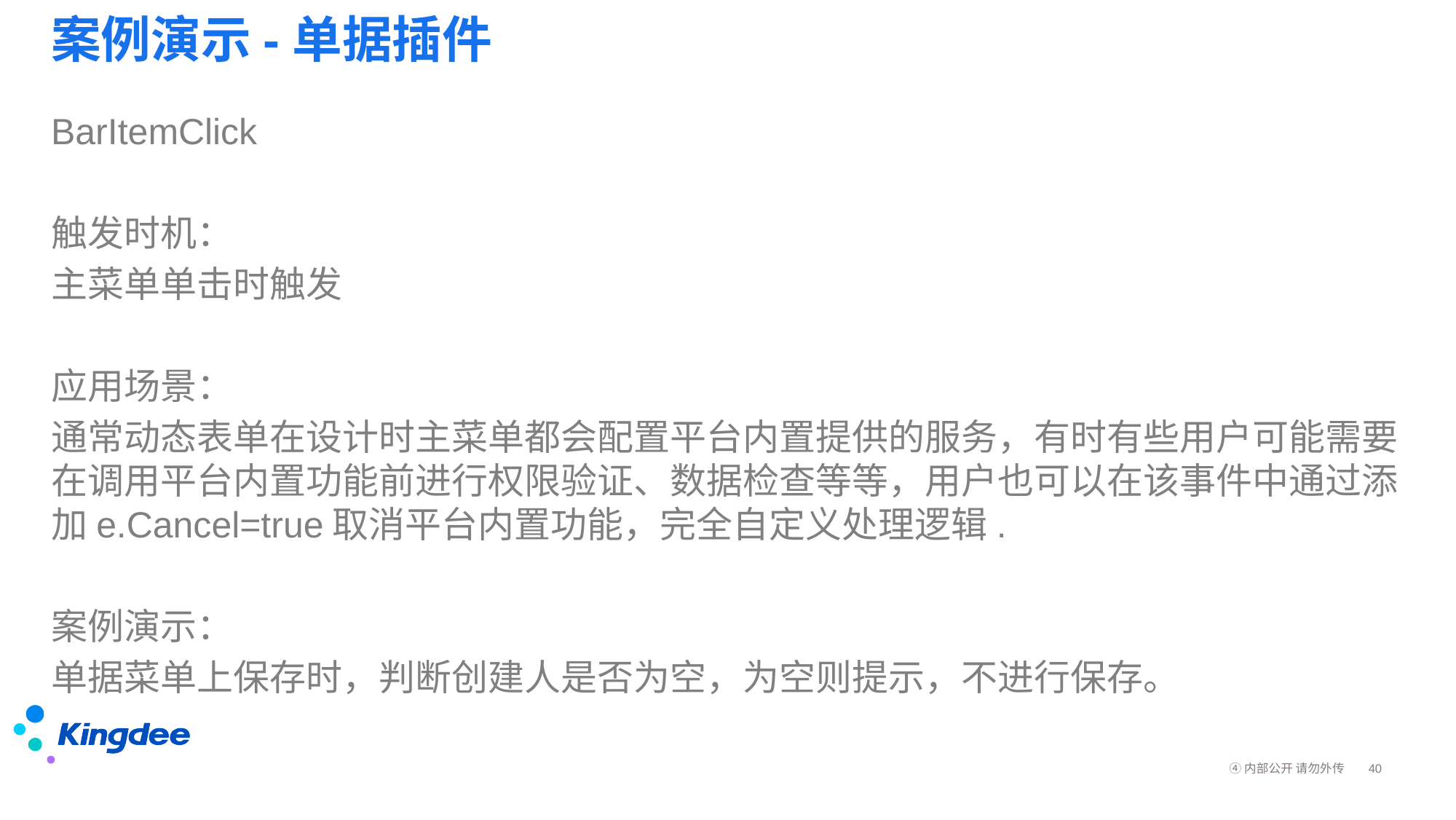

# 案例演示-单据插件
BarItemClick

触发时机：
主菜单单击时触发

应用场景：
通常动态表单在设计时主菜单都会配置平台内置提供的服务，有时有些用户可能需要在调用平台内置功能前进行权限验证、数据检查等等，用户也可以在该事件中通过添加e.Cancel=true取消平台内置功能，完全自定义处理逻辑.

案例演示：
单据菜单上保存时，判断创建人是否为空，为空则提示，不进行保存。